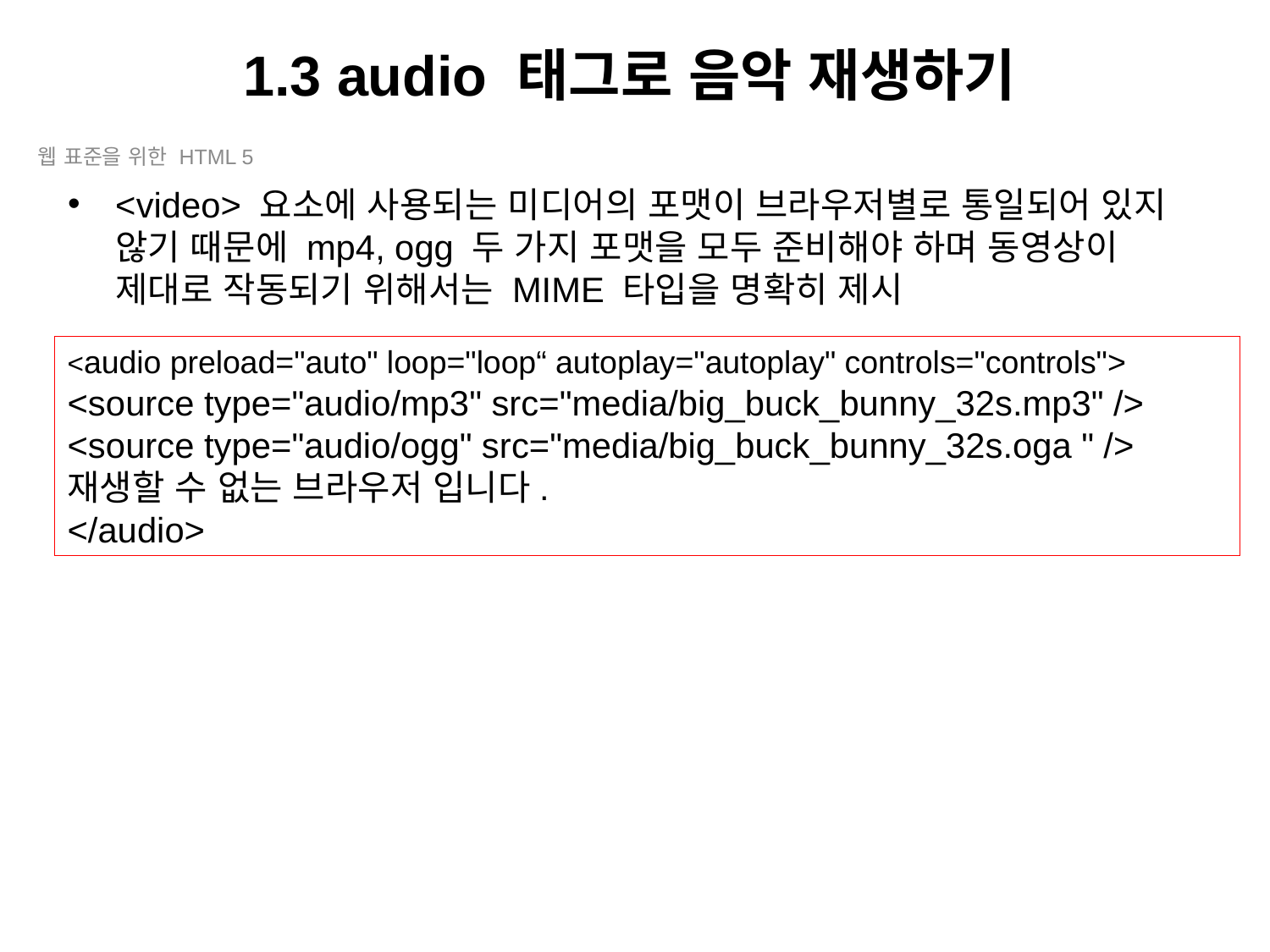

# 1.3 audio 태그로 음악 재생하기
웹 표준을 위한 HTML 5
<video> 요소에 사용되는 미디어의 포맷이 브라우저별로 통일되어 있지 않기 때문에 mp4, ogg 두 가지 포맷을 모두 준비해야 하며 동영상이 제대로 작동되기 위해서는 MIME 타입을 명확히 제시
<audio preload="auto" loop="loop“ autoplay="autoplay" controls="controls">
<source type="audio/mp3" src="media/big_buck_bunny_32s.mp3" />
<source type="audio/ogg" src="media/big_buck_bunny_32s.oga " />
재생할 수 없는 브라우저 입니다.
</audio>